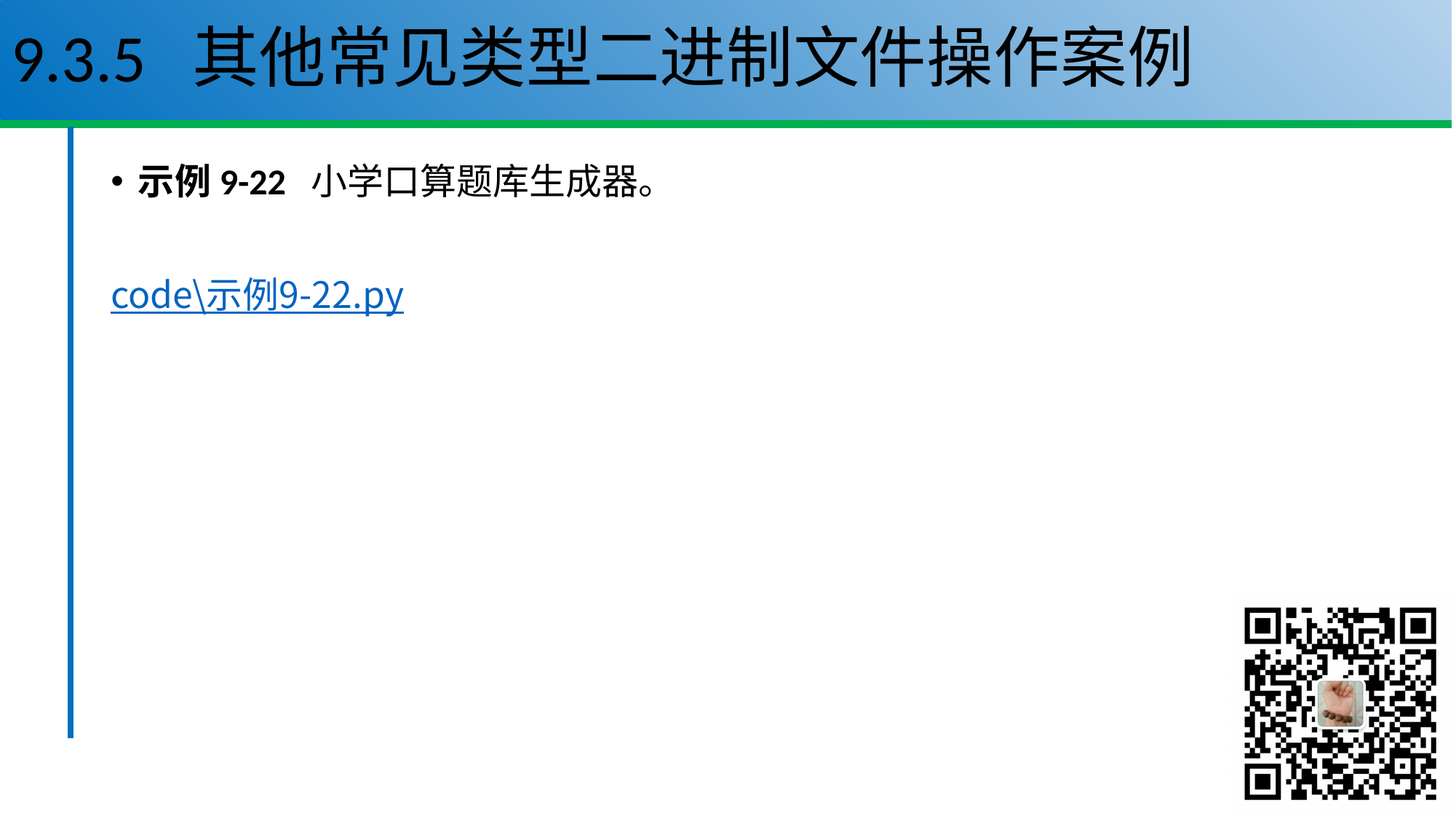

# 9.3.5  其他常见类型二进制文件操作案例
示例9-22  小学口算题库生成器。

code\示例9-22.py
39